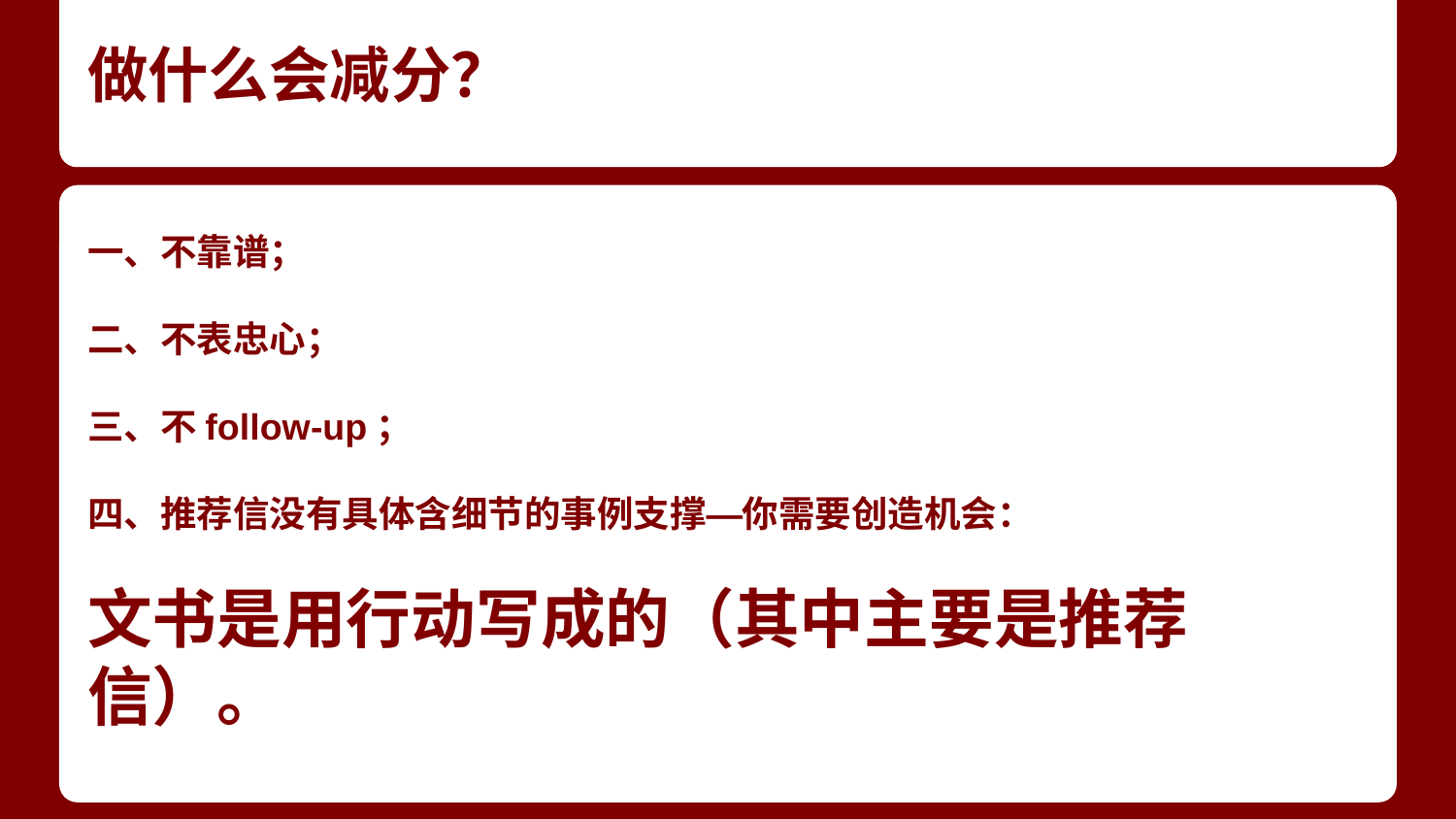

# 做什么会减分？
一、不靠谱；

二、不表忠心；

三、不follow-up；

四、推荐信没有具体含细节的事例支撑—你需要创造机会：

文书是用行动写成的（其中主要是推荐信）。